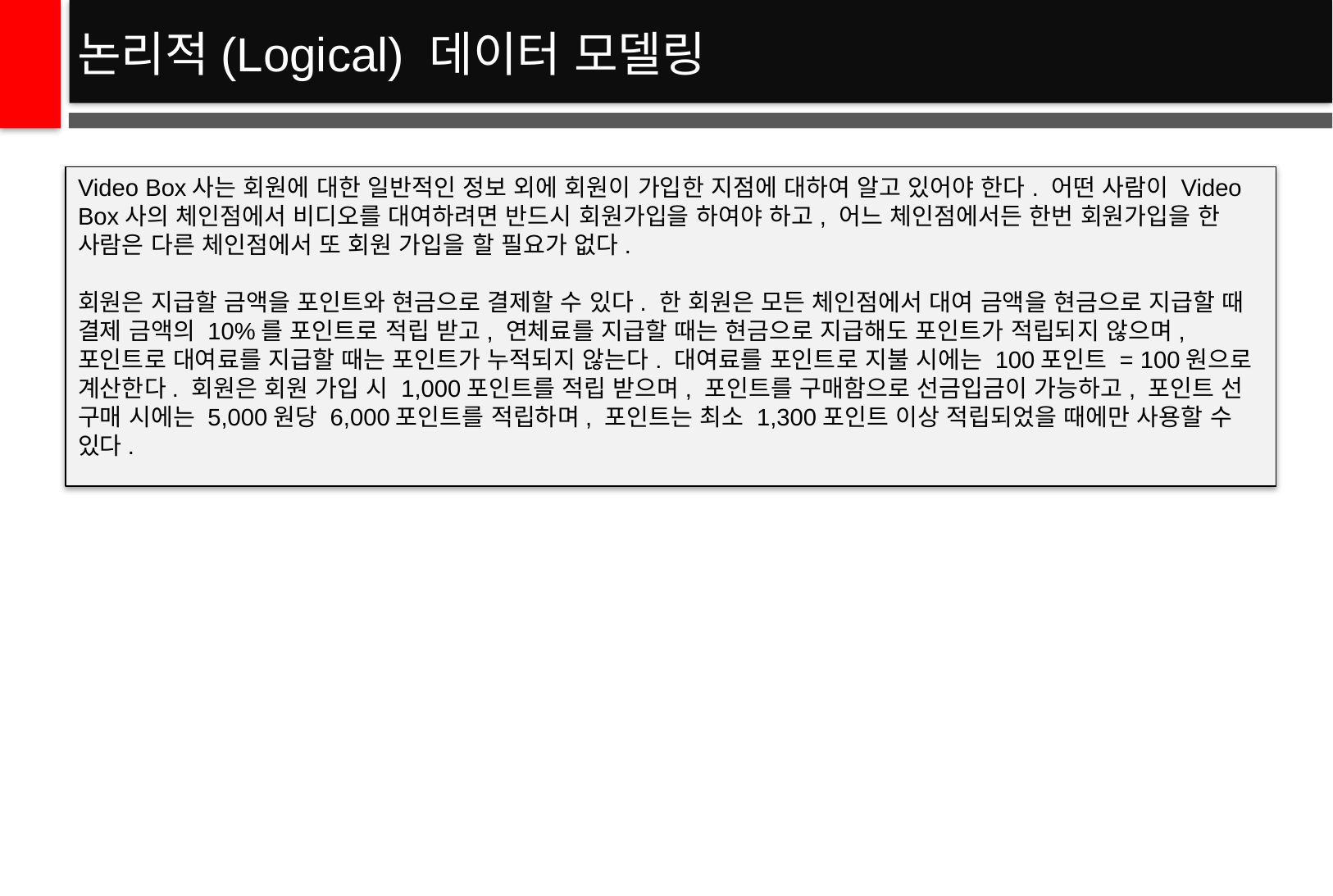

# 논리적(Logical) 데이터 모델링
Video Box사는 회원에 대한 일반적인 정보 외에 회원이 가입한 지점에 대하여 알고 있어야 한다. 어떤 사람이 Video Box사의 체인점에서 비디오를 대여하려면 반드시 회원가입을 하여야 하고, 어느 체인점에서든 한번 회원가입을 한 사람은 다른 체인점에서 또 회원 가입을 할 필요가 없다.

회원은 지급할 금액을 포인트와 현금으로 결제할 수 있다. 한 회원은 모든 체인점에서 대여 금액을 현금으로 지급할 때 결제 금액의 10%를 포인트로 적립 받고, 연체료를 지급할 때는 현금으로 지급해도 포인트가 적립되지 않으며, 포인트로 대여료를 지급할 때는 포인트가 누적되지 않는다. 대여료를 포인트로 지불 시에는 100포인트 = 100원으로 계산한다. 회원은 회원 가입 시 1,000포인트를 적립 받으며, 포인트를 구매함으로 선금입금이 가능하고, 포인트 선 구매 시에는 5,000원당 6,000포인트를 적립하며, 포인트는 최소 1,300포인트 이상 적립되었을 때에만 사용할 수 있다.